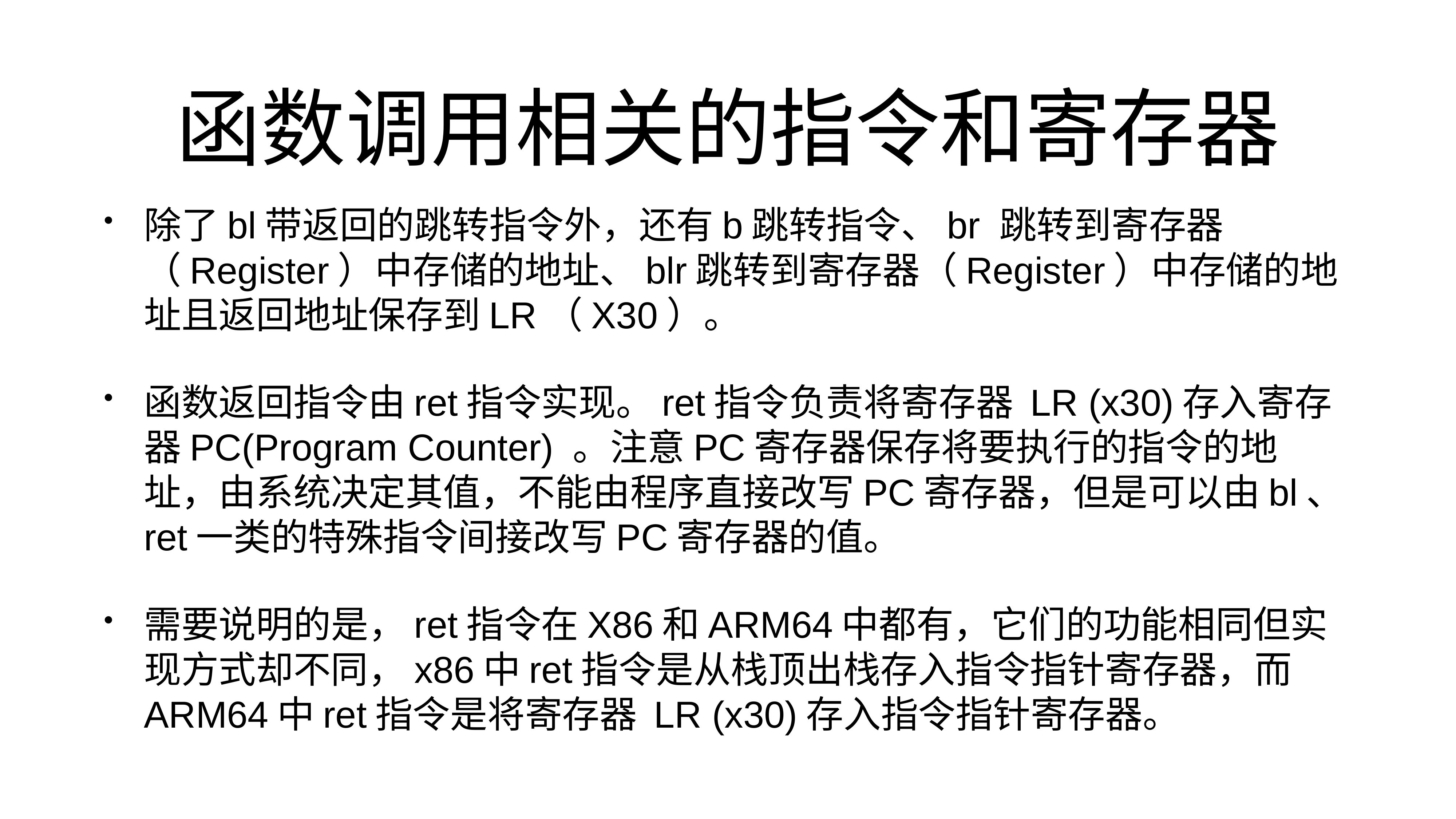

# 函数调用相关的指令和寄存器
除了bl带返回的跳转指令外，还有b跳转指令、br 跳转到寄存器（Register）中存储的地址、blr跳转到寄存器（Register）中存储的地址且返回地址保存到LR（X30）。
函数返回指令由ret指令实现。ret指令负责将寄存器 LR (x30)存入寄存器PC(Program Counter) 。注意PC寄存器保存将要执行的指令的地址，由系统决定其值，不能由程序直接改写PC寄存器，但是可以由bl、ret一类的特殊指令间接改写PC寄存器的值。
需要说明的是，ret指令在X86和ARM64中都有，它们的功能相同但实现方式却不同，x86中ret指令是从栈顶出栈存入指令指针寄存器，而ARM64中ret指令是将寄存器 LR (x30)存入指令指针寄存器。